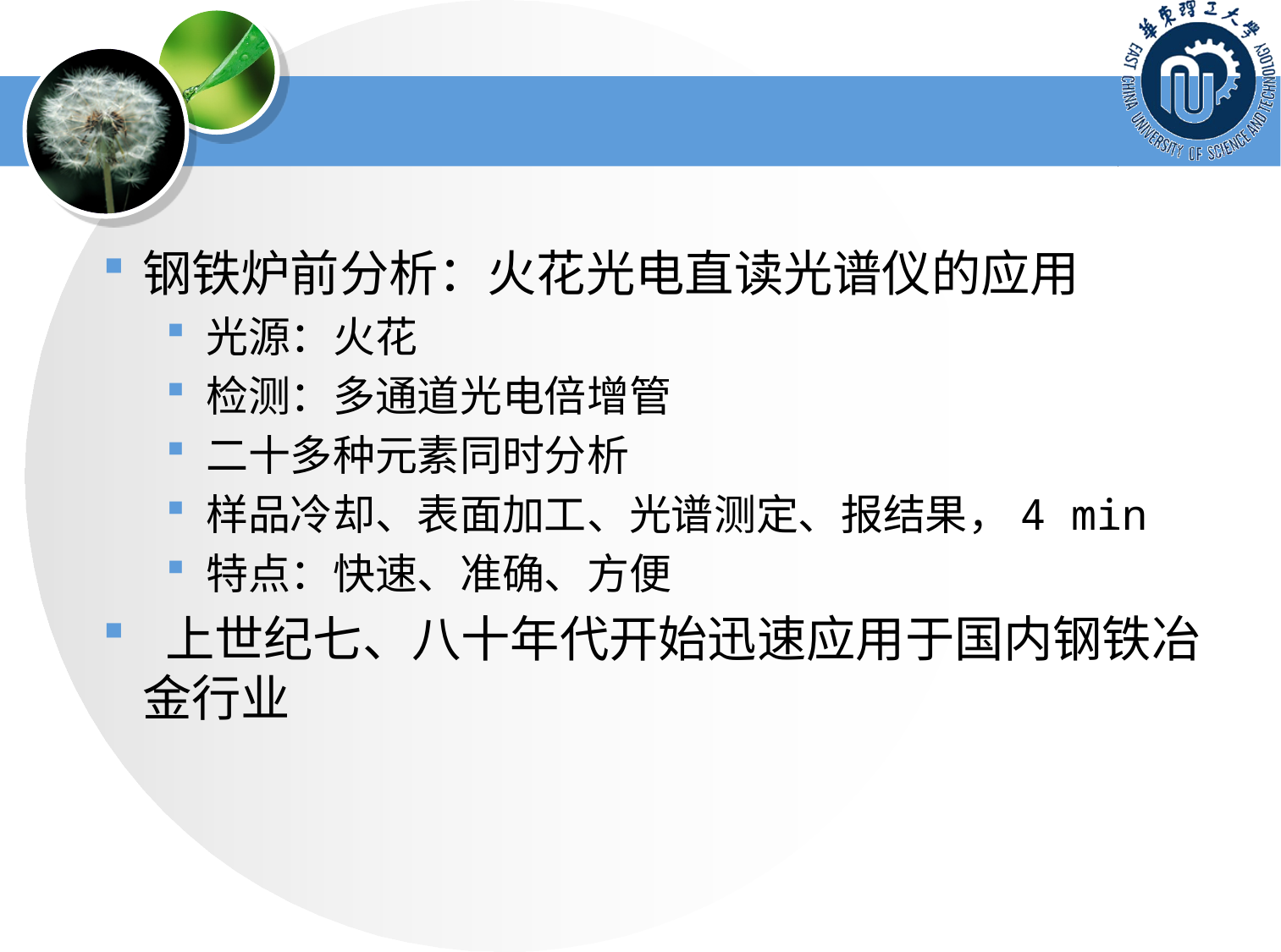

钢铁炉前分析：火花光电直读光谱仪的应用
光源：火花
检测：多通道光电倍增管
二十多种元素同时分析
样品冷却、表面加工、光谱测定、报结果，4 min
特点：快速、准确、方便
 上世纪七、八十年代开始迅速应用于国内钢铁冶金行业